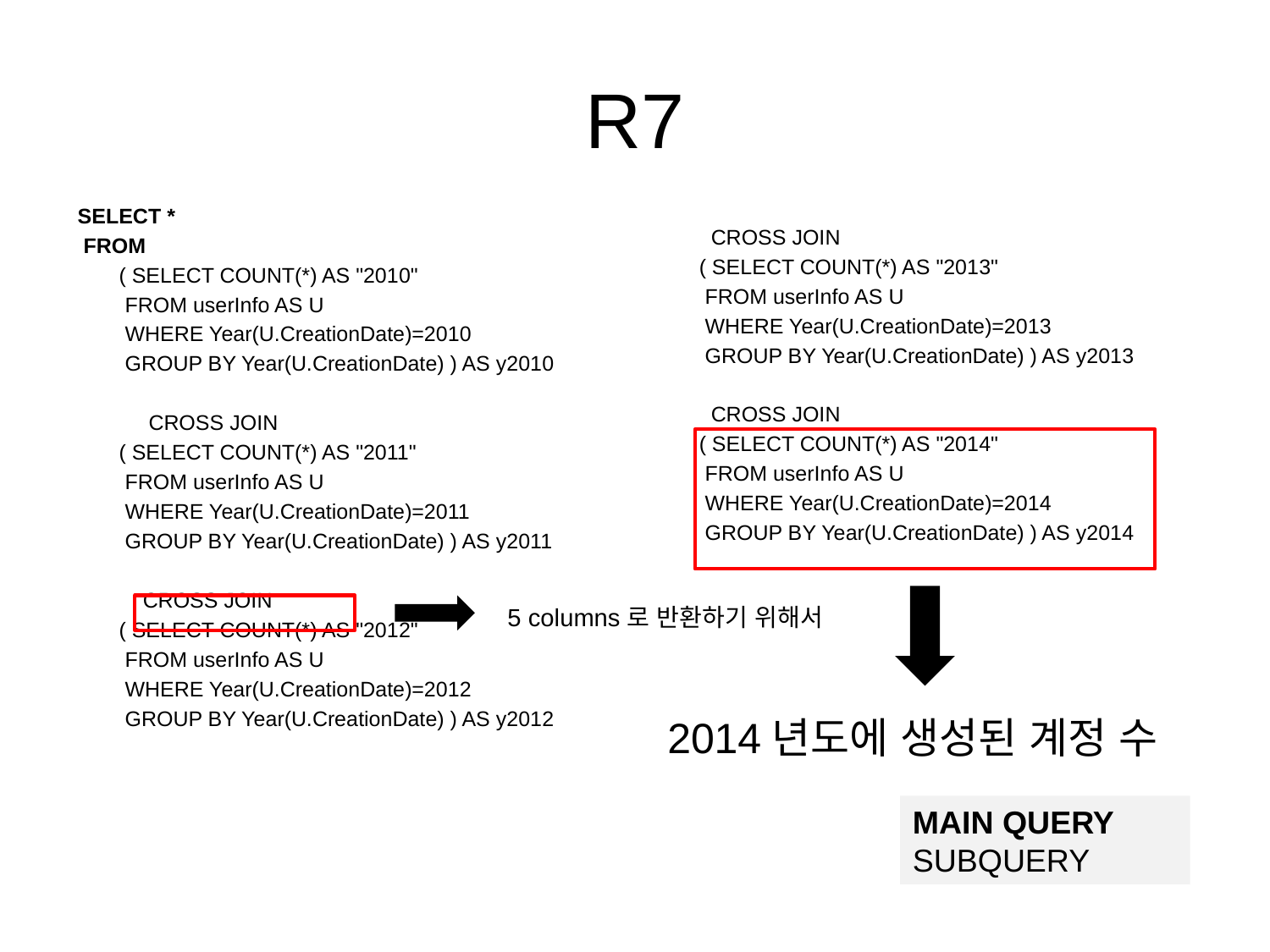

# R7
SELECT *
 FROM
       ( SELECT COUNT(*) AS "2010"
        FROM userInfo AS U
        WHERE Year(U.CreationDate)=2010
        GROUP BY Year(U.CreationDate) ) AS y2010

            CROSS JOIN
       ( SELECT COUNT(*) AS "2011"
        FROM userInfo AS U
        WHERE Year(U.CreationDate)=2011
        GROUP BY Year(U.CreationDate) ) AS y2011

           CROSS JOIN
       ( SELECT COUNT(*) AS "2012"
        FROM userInfo AS U
        WHERE Year(U.CreationDate)=2012
        GROUP BY Year(U.CreationDate) ) AS y2012

         CROSS JOIN
       ( SELECT COUNT(*) AS "2013"
        FROM userInfo AS U
        WHERE Year(U.CreationDate)=2013
        GROUP BY Year(U.CreationDate) ) AS y2013

         CROSS JOIN
       ( SELECT COUNT(*) AS "2014"
        FROM userInfo AS U
        WHERE Year(U.CreationDate)=2014
        GROUP BY Year(U.CreationDate) ) AS y2014

5 columns로 반환하기 위해서
2014년도에 생성된 계정 수
MAIN QUERY
SUBQUERY